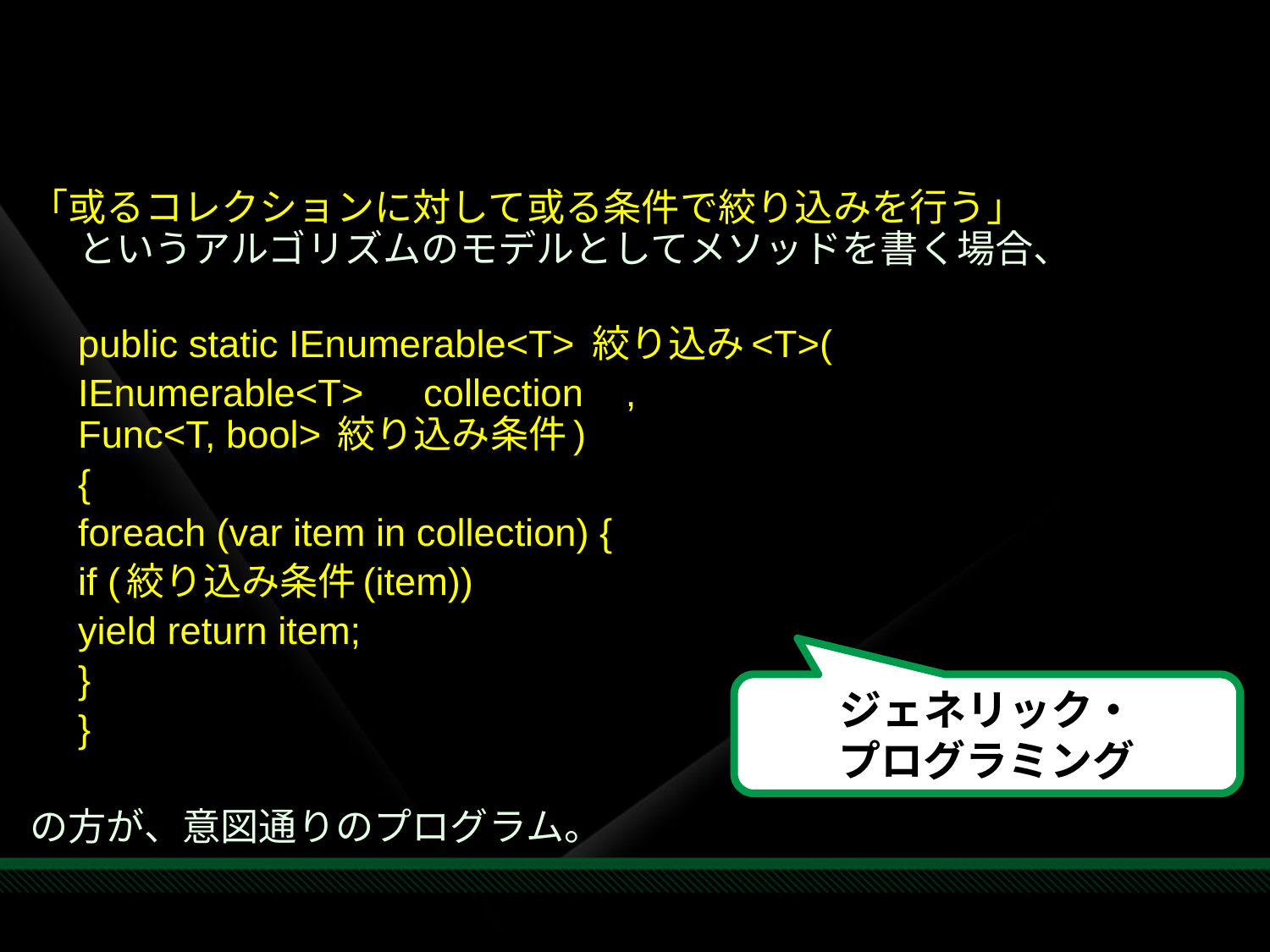

#
「或るコレクションに対して或る条件で絞り込みを行う」
というアルゴリズムのモデルとしてメソッドを書く場合、
	public static IEnumerable<T> 絞り込み<T>(
		IEnumerable<T>	collection    ,
	Func<T, bool>	絞り込み条件)
	{
		foreach (var item in collection) {
			if (絞り込み条件(item))
				yield return item;
		}
	}

の方が、意図通りのプログラム。
ジェネリック・
プログラミング